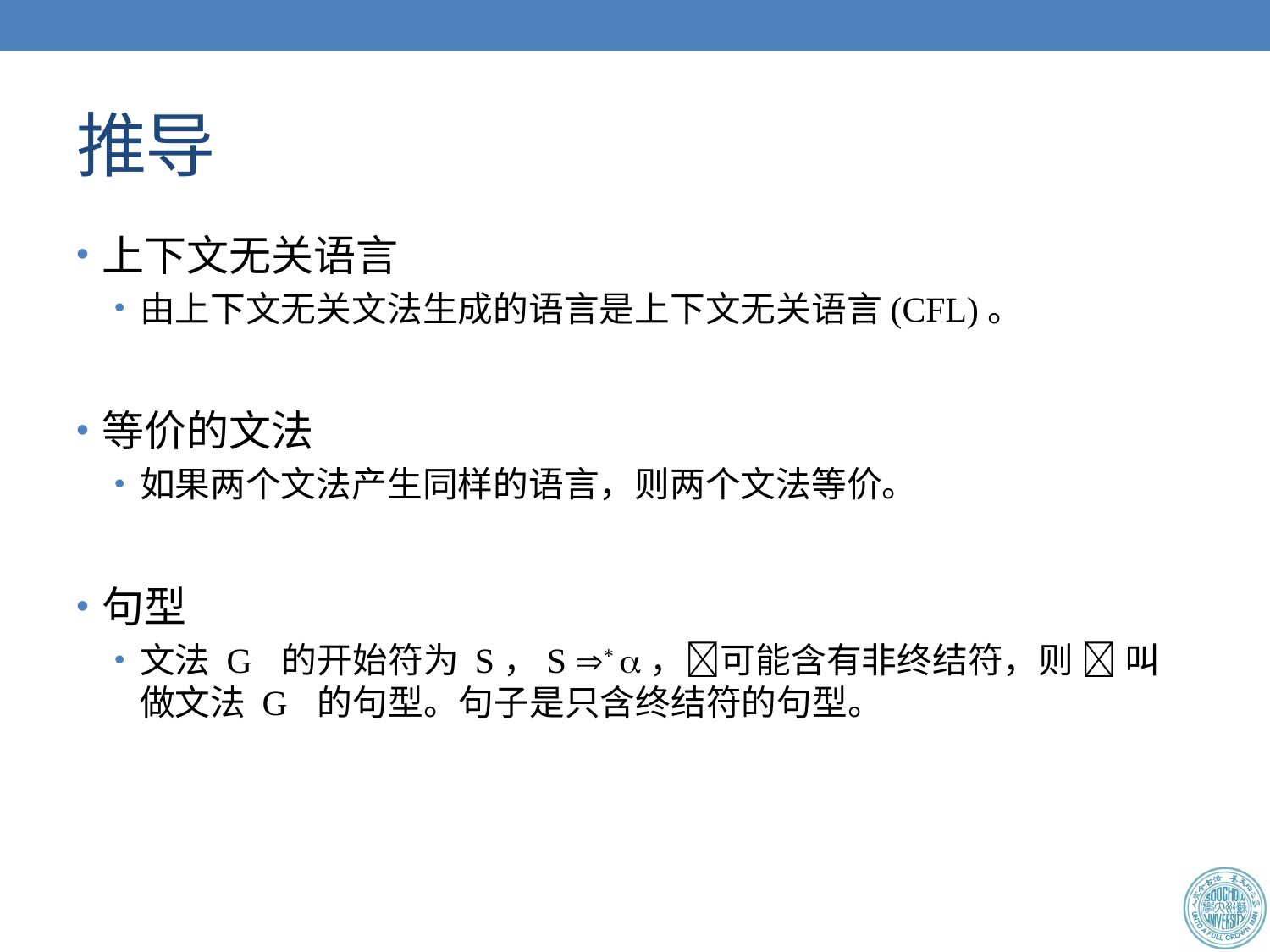

# 推导
上下文无关语言
由上下文无关文法生成的语言是上下文无关语言(CFL)。

等价的文法
如果两个文法产生同样的语言，则两个文法等价。

句型
文法 G 的开始符为 S，S ⇒* α，α可能含有非终结符，则 α 叫做文法 G 的句型。句子是只含终结符的句型。